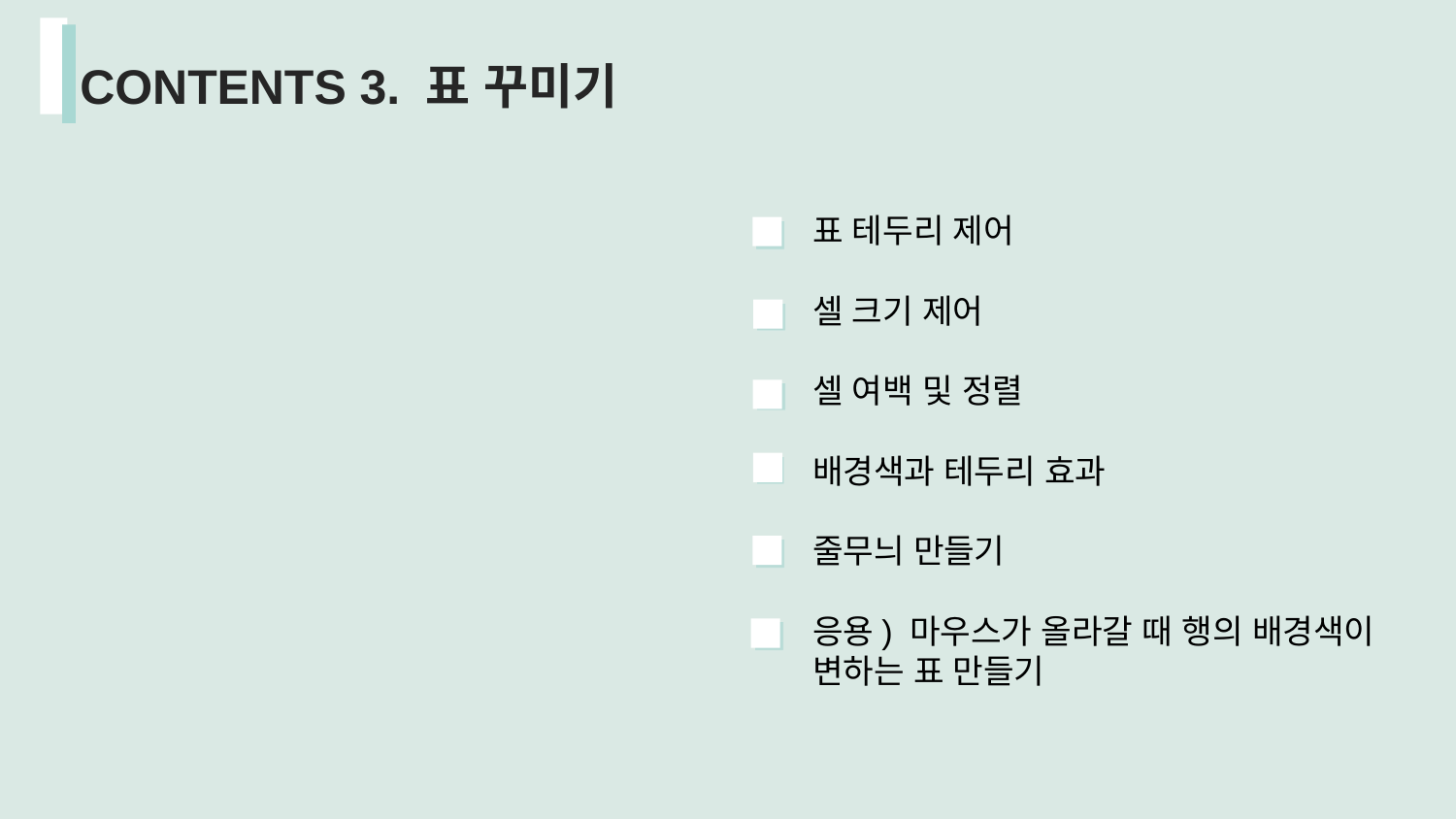

CONTENTS 3. 표 꾸미기
표 테두리 제어

셀 크기 제어

셀 여백 및 정렬

배경색과 테두리 효과

줄무늬 만들기

응용) 마우스가 올라갈 때 행의 배경색이
변하는 표 만들기